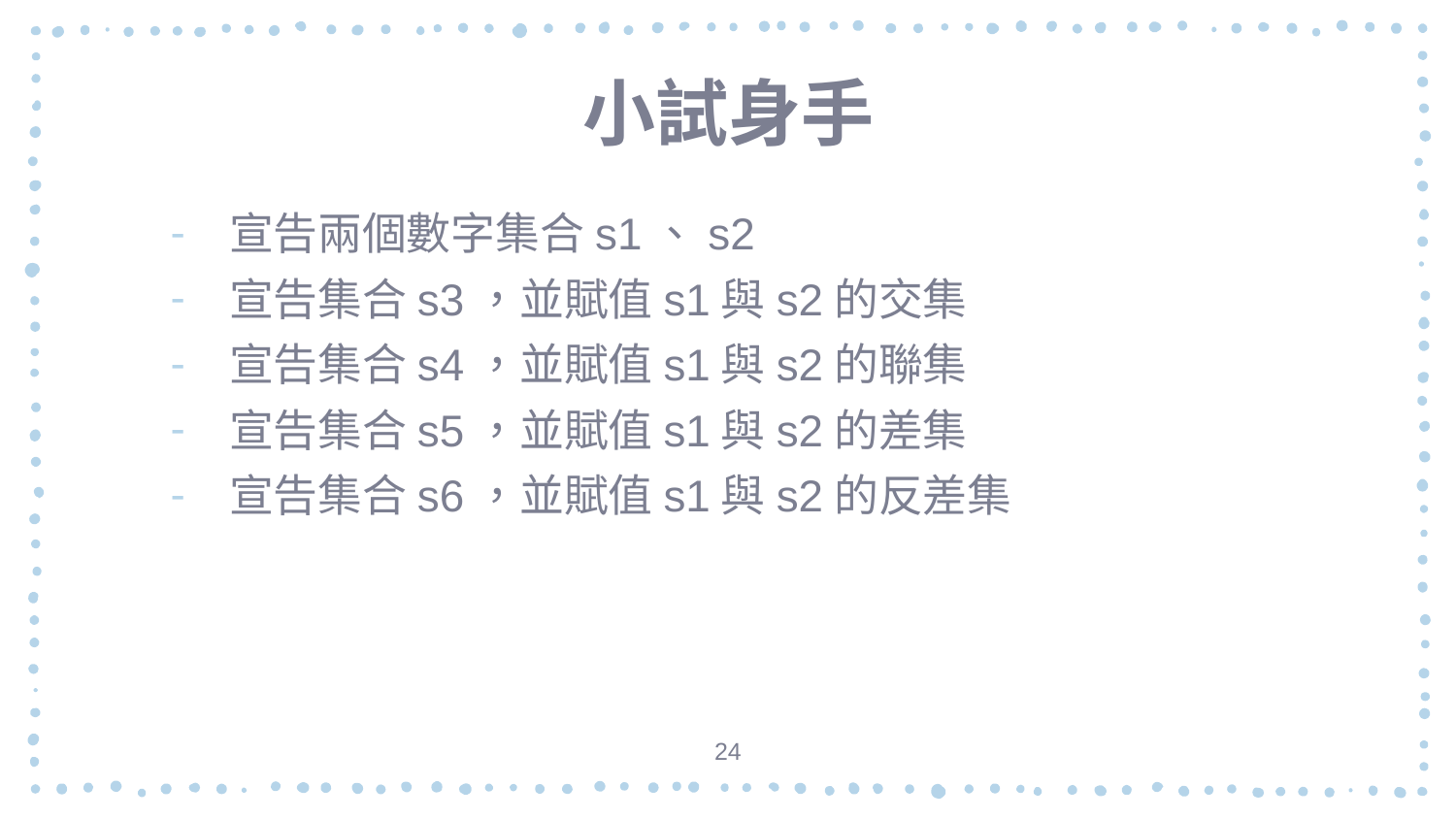

# 小試身手
宣告兩個數字集合s1、s2
宣告集合s3，並賦值s1與s2的交集
宣告集合s4，並賦值s1與s2的聯集
宣告集合s5，並賦值s1與s2的差集
宣告集合s6，並賦值s1與s2的反差集

24